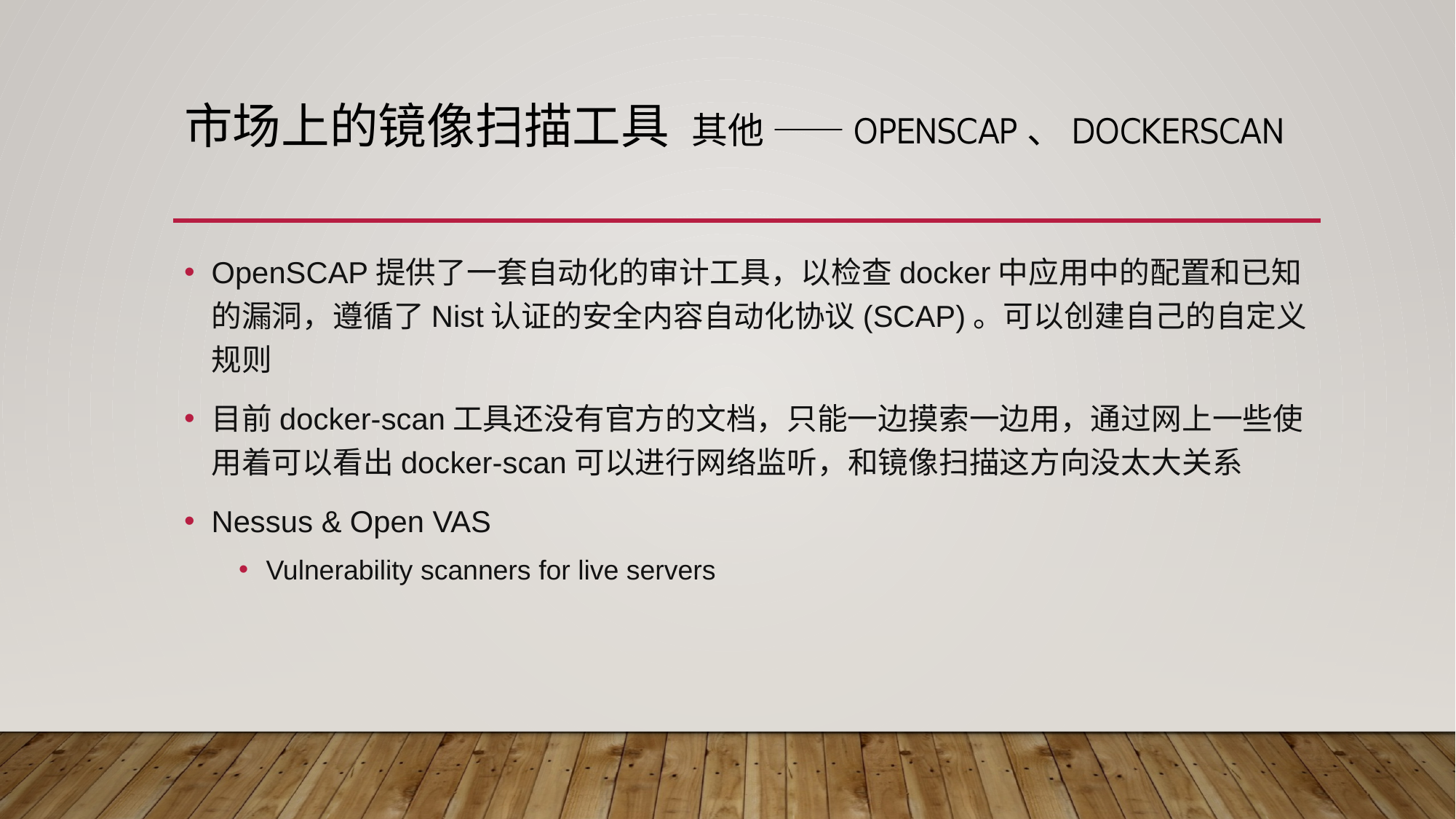

# 市场上的镜像扫描工具  其他 ——OpenSCAP、DockerScan
OpenSCAP提供了一套自动化的审计工具，以检查docker中应用中的配置和已知的漏洞，遵循了Nist认证的安全内容自动化协议(SCAP)。可以创建自己的自定义规则
目前docker-scan工具还没有官方的文档，只能一边摸索一边用，通过网上一些使用着可以看出docker-scan可以进行网络监听，和镜像扫描这方向没太大关系
Nessus & Open VAS
Vulnerability scanners for live servers